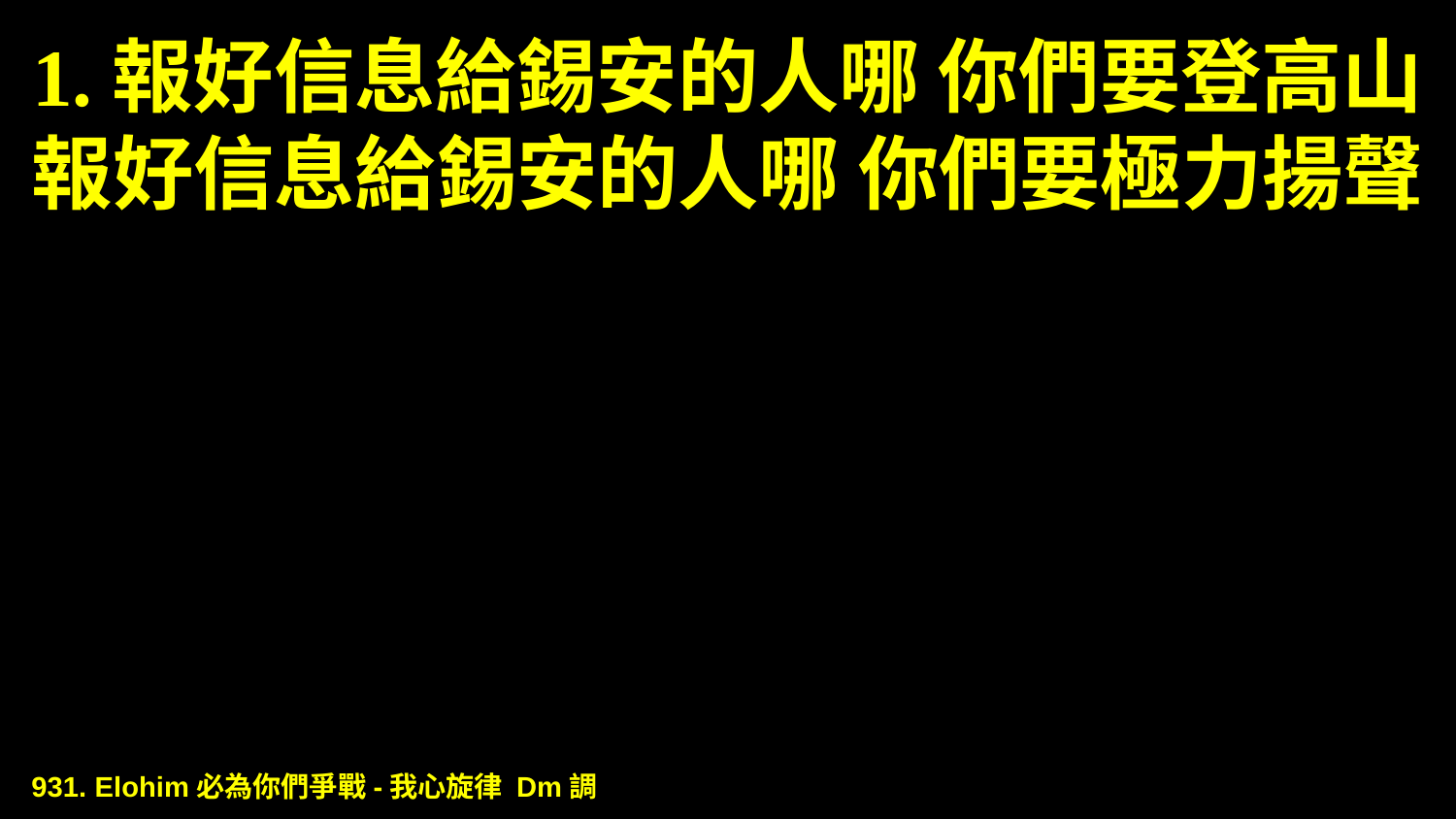

# 1.報好信息給錫安的人哪 你們要登高山 報好信息給錫安的人哪 你們要極力揚聲
931. Elohim必為你們爭戰-我心旋律 Dm調